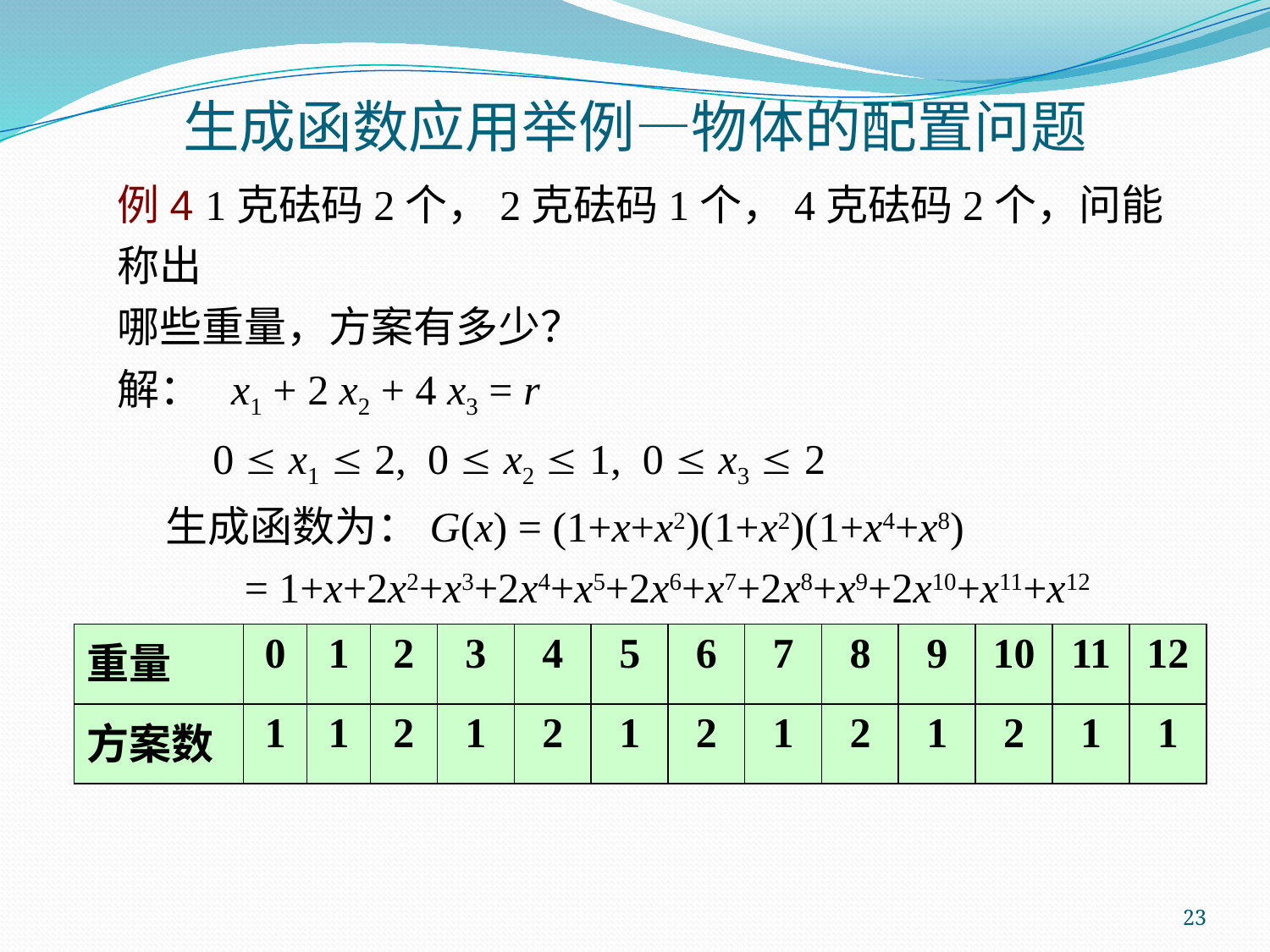

生成函数应用举例—物体的配置问题
例4 1克砝码2个，2克砝码1个，4克砝码2个，问能称出
哪些重量，方案有多少？
解：  x1 + 2 x2 + 4 x3 = r
         0 ≤ x1 ≤ 2,  0 ≤ x2 ≤ 1,  0 ≤ x3 ≤ 2
    生成函数为：G(x) = (1+x+x2)(1+x2)(1+x4+x8)
            = 1+x+2x2+x3+2x4+x5+2x6+x7+2x8+x9+2x10+x11+x12
| 重量 | 0 | 1 | 2 | 3 | 4 | 5 | 6 | 7 | 8 | 9 | 10 | 11 | 12 |
| --- | --- | --- | --- | --- | --- | --- | --- | --- | --- | --- | --- | --- | --- |
| 方案数 | 1 | 1 | 2 | 1 | 2 | 1 | 2 | 1 | 2 | 1 | 2 | 1 | 1 |
23